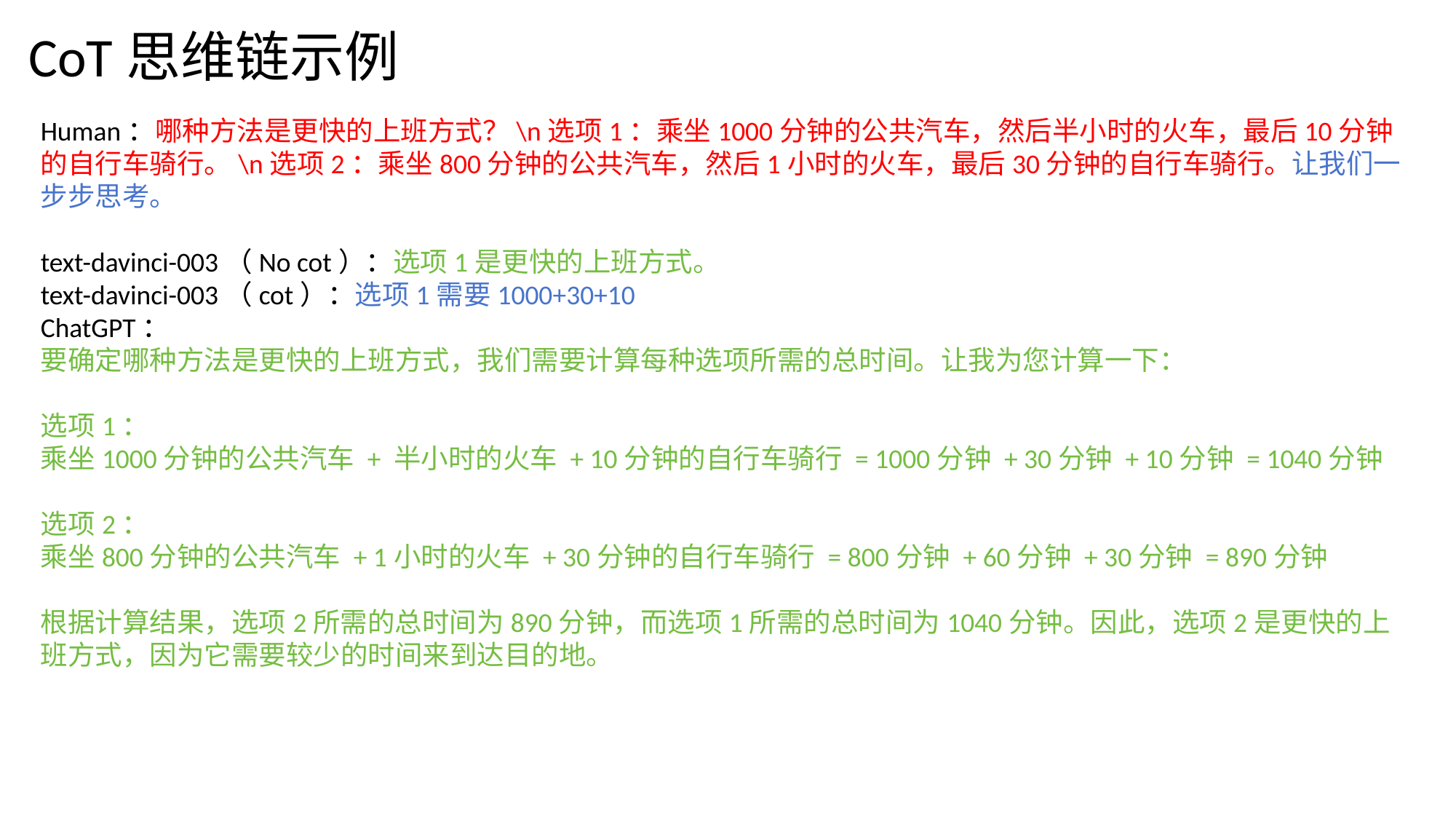

CoT思维链示例
Human：哪种方法是更快的上班方式？\n选项1：乘坐1000分钟的公共汽车，然后半小时的火车，最后10分钟的自行车骑行。\n选项2：乘坐800分钟的公共汽车，然后1小时的火车，最后30分钟的自行车骑行。让我们一步步思考。

text-davinci-003（No cot）：选项1是更快的上班方式。
text-davinci-003（cot）：选项1需要1000+30+10
ChatGPT：
要确定哪种方法是更快的上班方式，我们需要计算每种选项所需的总时间。让我为您计算一下：

选项1：
乘坐1000分钟的公共汽车 + 半小时的火车 + 10分钟的自行车骑行 = 1000分钟 + 30分钟 + 10分钟 = 1040分钟

选项2：
乘坐800分钟的公共汽车 + 1小时的火车 + 30分钟的自行车骑行 = 800分钟 + 60分钟 + 30分钟 = 890分钟

根据计算结果，选项2所需的总时间为890分钟，而选项1所需的总时间为1040分钟。因此，选项2是更快的上班方式，因为它需要较少的时间来到达目的地。